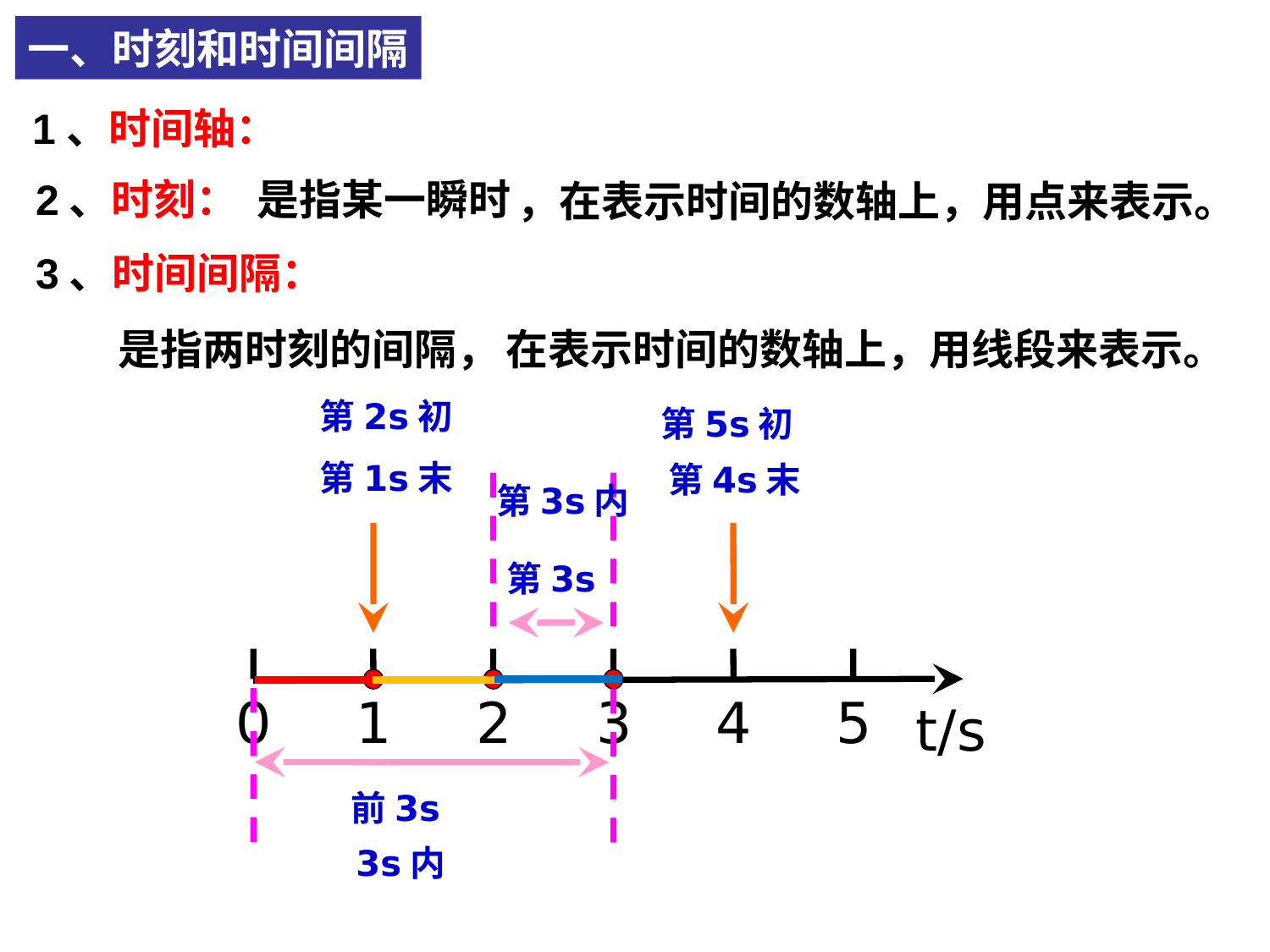

一、时刻和时间间隔
1、时间轴：
是指某一瞬时
2、时刻：
，在表示时间的数轴上，用点来表示。
3、时间间隔：
是指两时刻的间隔，
在表示时间的数轴上，用线段来表示。
第2s初
第5s初
第1s末
第4s末
第3s内

第3s

0
1
2
3
4
5
t/s

前3s
3s内